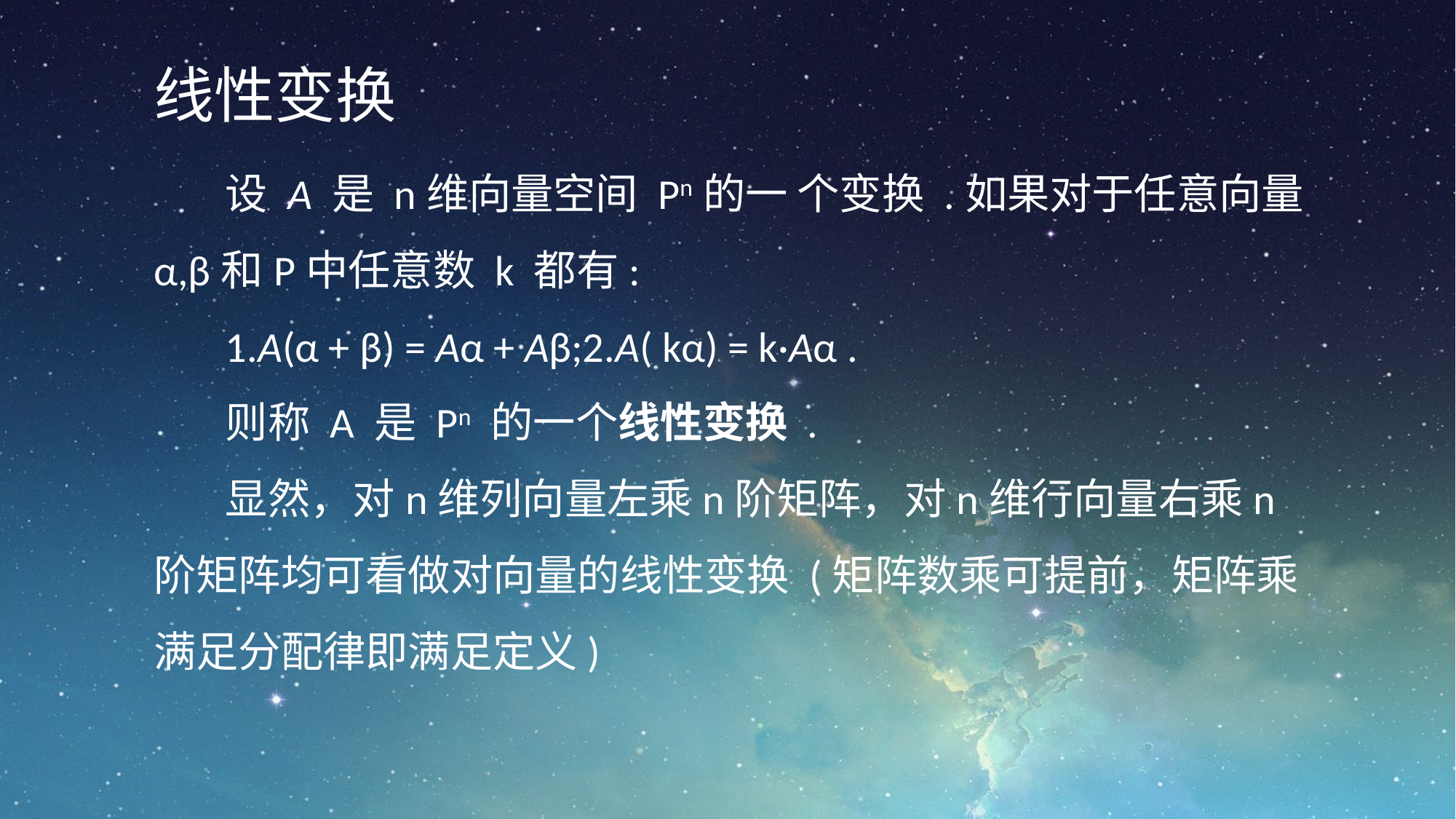

线性变换
设 A 是 n维向量空间 Pn的一 个变换 .如果对于任意向量α,β和P中任意数 k 都有:
1.A(α + β) = Aα + Aβ;2.A( kα) = k·Aα .
则称 A 是 Pn 的一个线性变换 .
显然，对n维列向量左乘n阶矩阵，对n维行向量右乘n阶矩阵均可看做对向量的线性变换 (矩阵数乘可提前，矩阵乘满足分配律即满足定义)